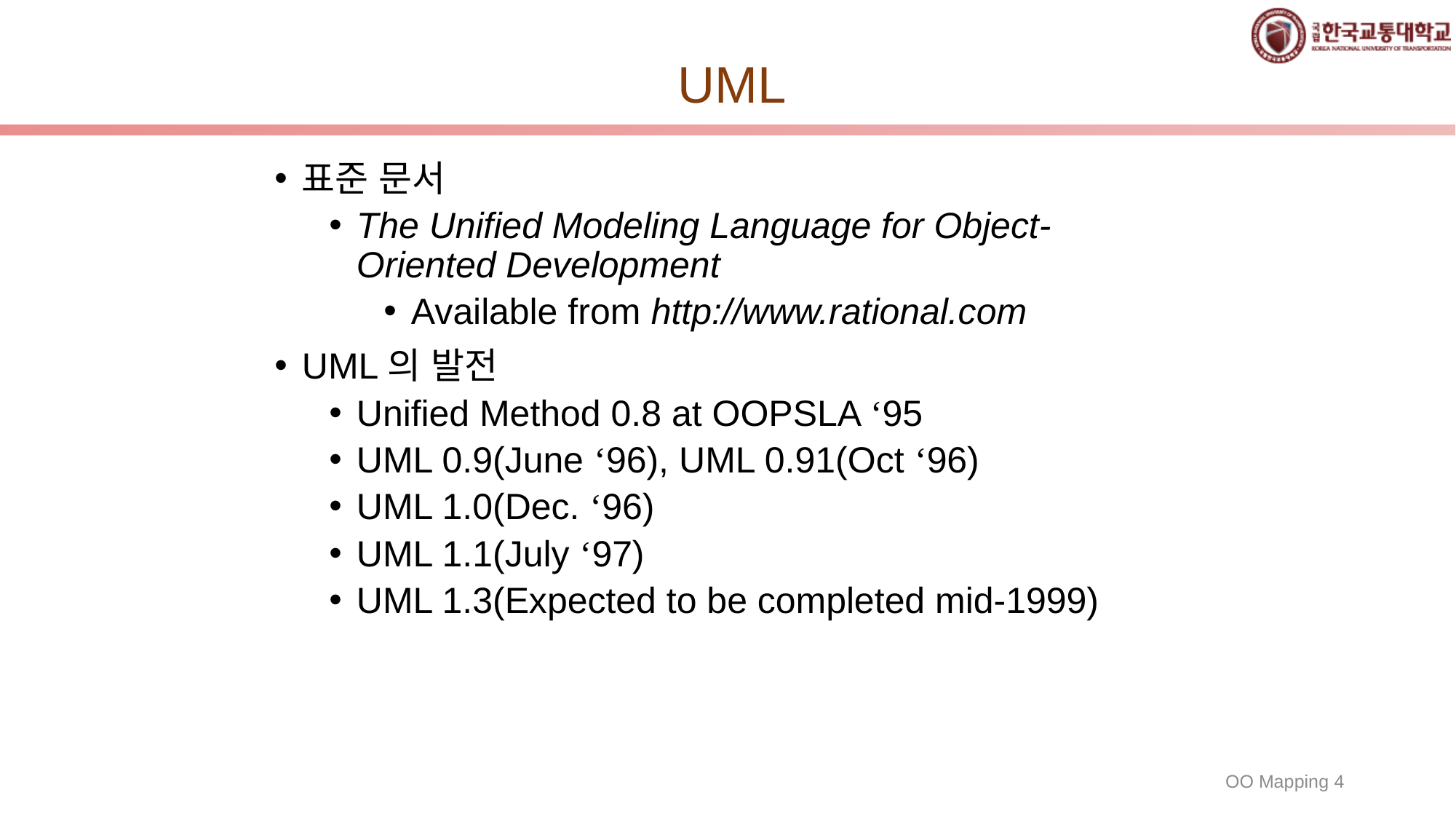

# UML
표준 문서
The Unified Modeling Language for Object-Oriented Development
Available from http://www.rational.com
UML의 발전
Unified Method 0.8 at OOPSLA ‘95
UML 0.9(June ‘96), UML 0.91(Oct ‘96)
UML 1.0(Dec. ‘96)
UML 1.1(July ‘97)
UML 1.3(Expected to be completed mid-1999)
4